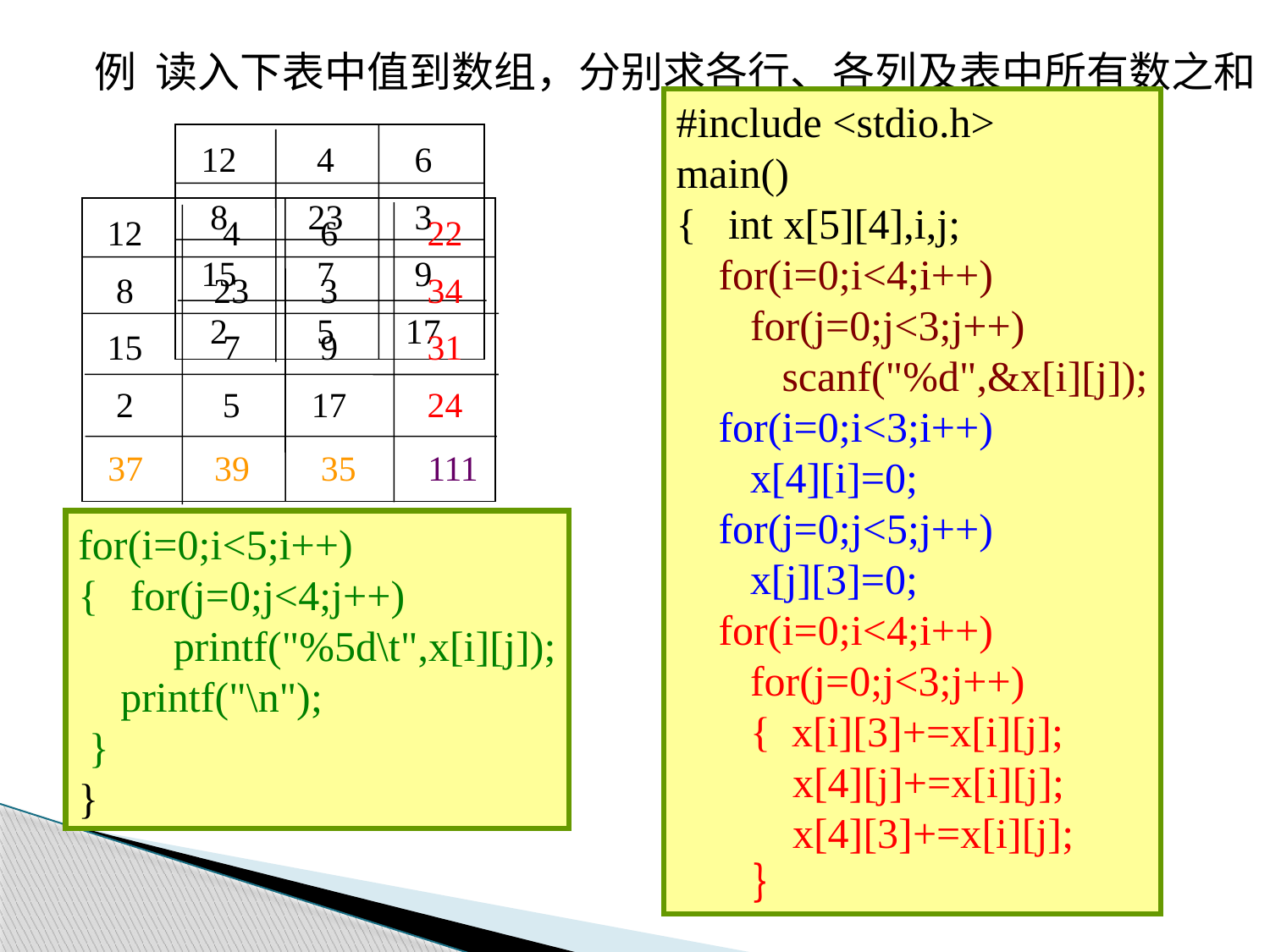

例  读入下表中值到数组，分别求各行、各列及表中所有数之和
#include <stdio.h>
main()
{   int x[5][4],i,j;
    for(i=0;i<4;i++)
       for(j=0;j<3;j++)
          scanf("%d",&x[i][j]);
    for(i=0;i<3;i++)
       x[4][i]=0;
    for(j=0;j<5;j++)
       x[j][3]=0;
    for(i=0;i<4;i++)
       for(j=0;j<3;j++)
       {  x[i][3]+=x[i][j];
           x[4][j]+=x[i][j];
           x[4][3]+=x[i][j];
       ｝

12         4         6
 8         23        3
15         7         9
 2          5        17

12         4         6          22

 8         23        3          34

15         7         9          31

 2          5        17         24

37        39        35        111
for(i=0;i<5;i++)
{   for(j=0;j<4;j++)
         printf("%5d\t",x[i][j]);
    printf("\n");
 }
}